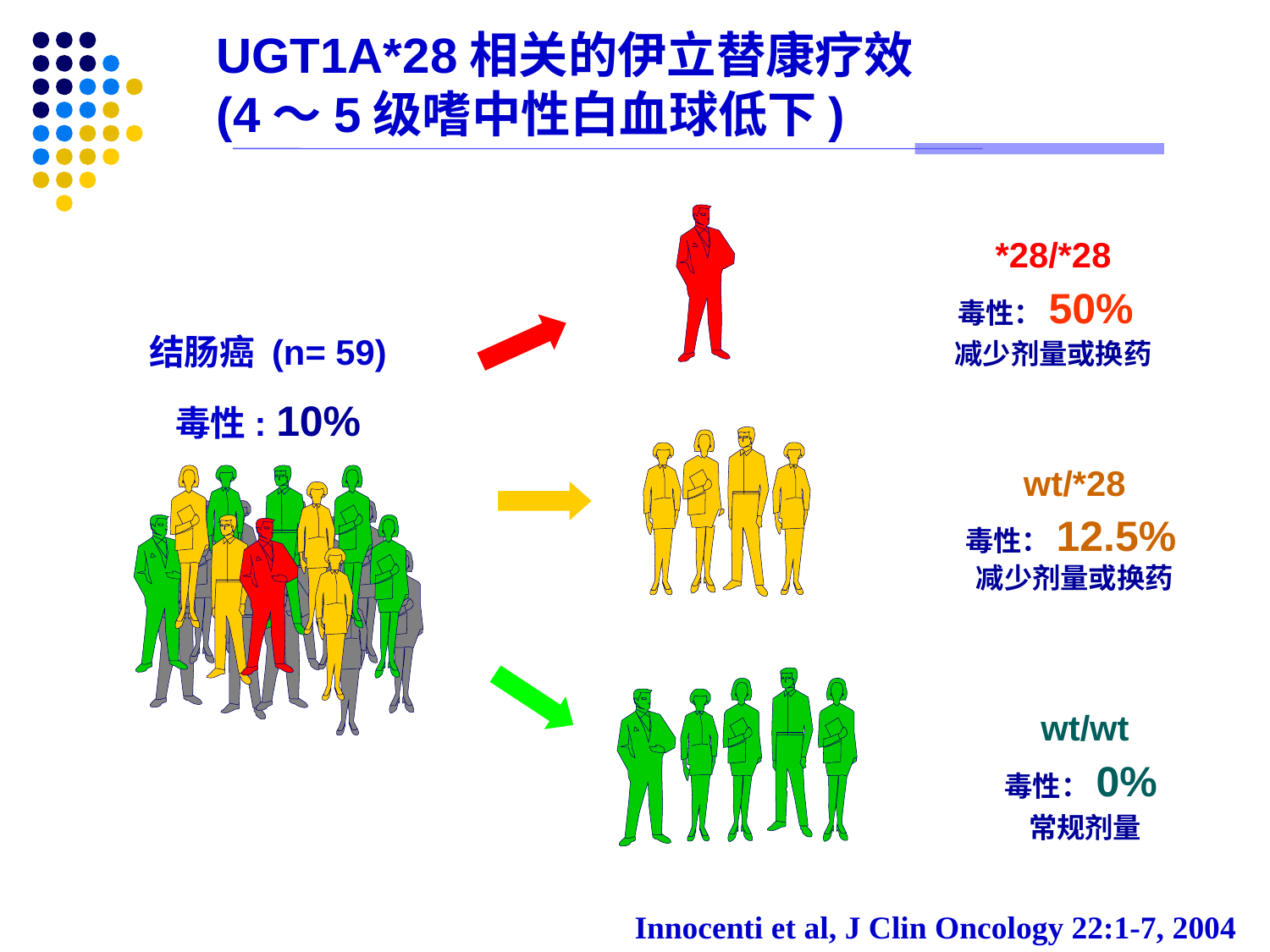

# UGT1A*28相关的伊立替康疗效 (4～5级嗜中性白血球低下)

*28/*28
毒性：50%
减少剂量或换药

结肠癌 (n= 59)
毒性: 10%

wt/*28
毒性：12.5%
减少剂量或换药

wt/wt
毒性：0%
常规剂量
Innocenti et al, J Clin Oncology 22:1-7, 2004